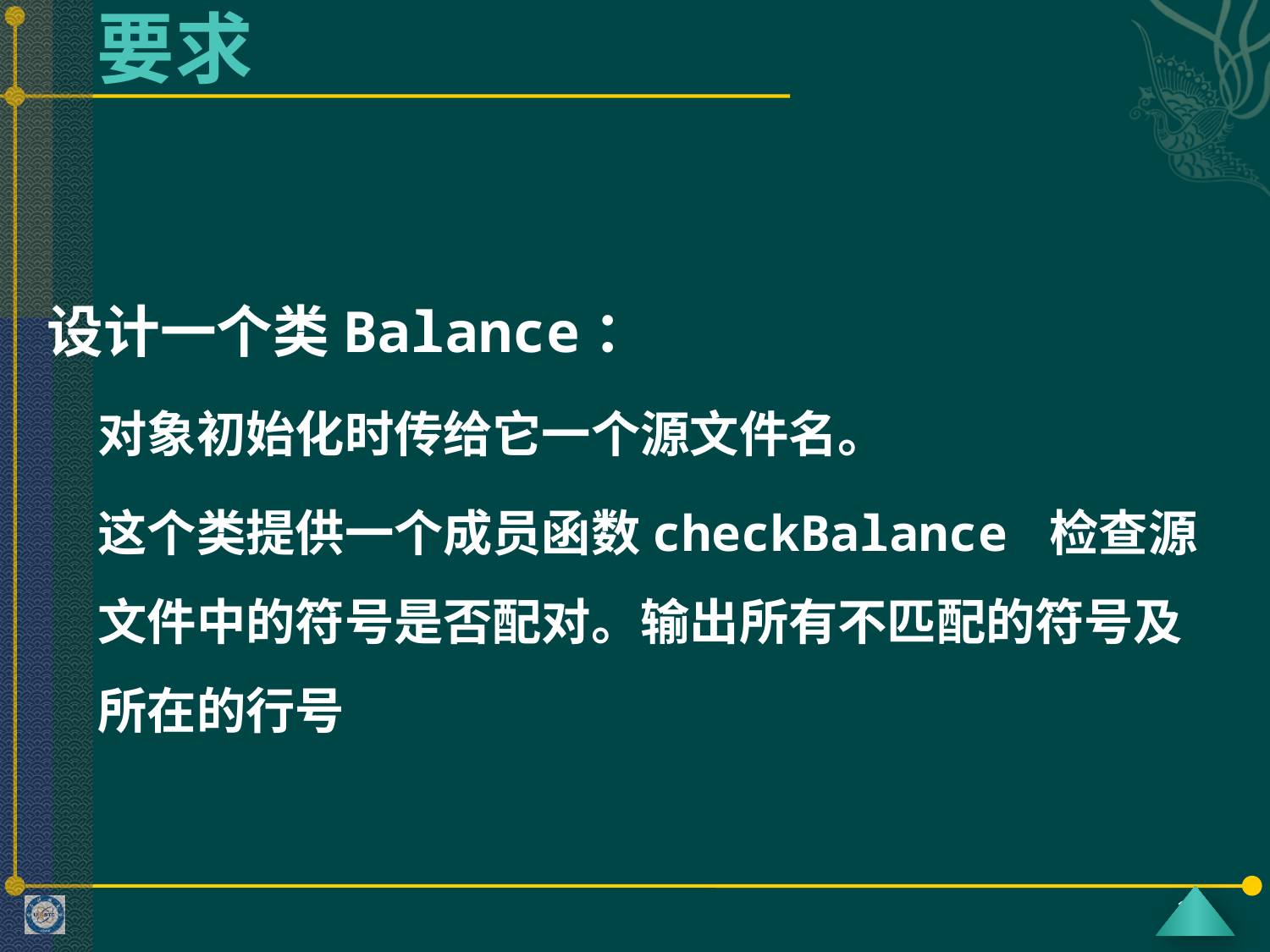

# 要求
设计一个类Balance：
对象初始化时传给它一个源文件名。
这个类提供一个成员函数checkBalance 检查源文件中的符号是否配对。输出所有不匹配的符号及所在的行号
14